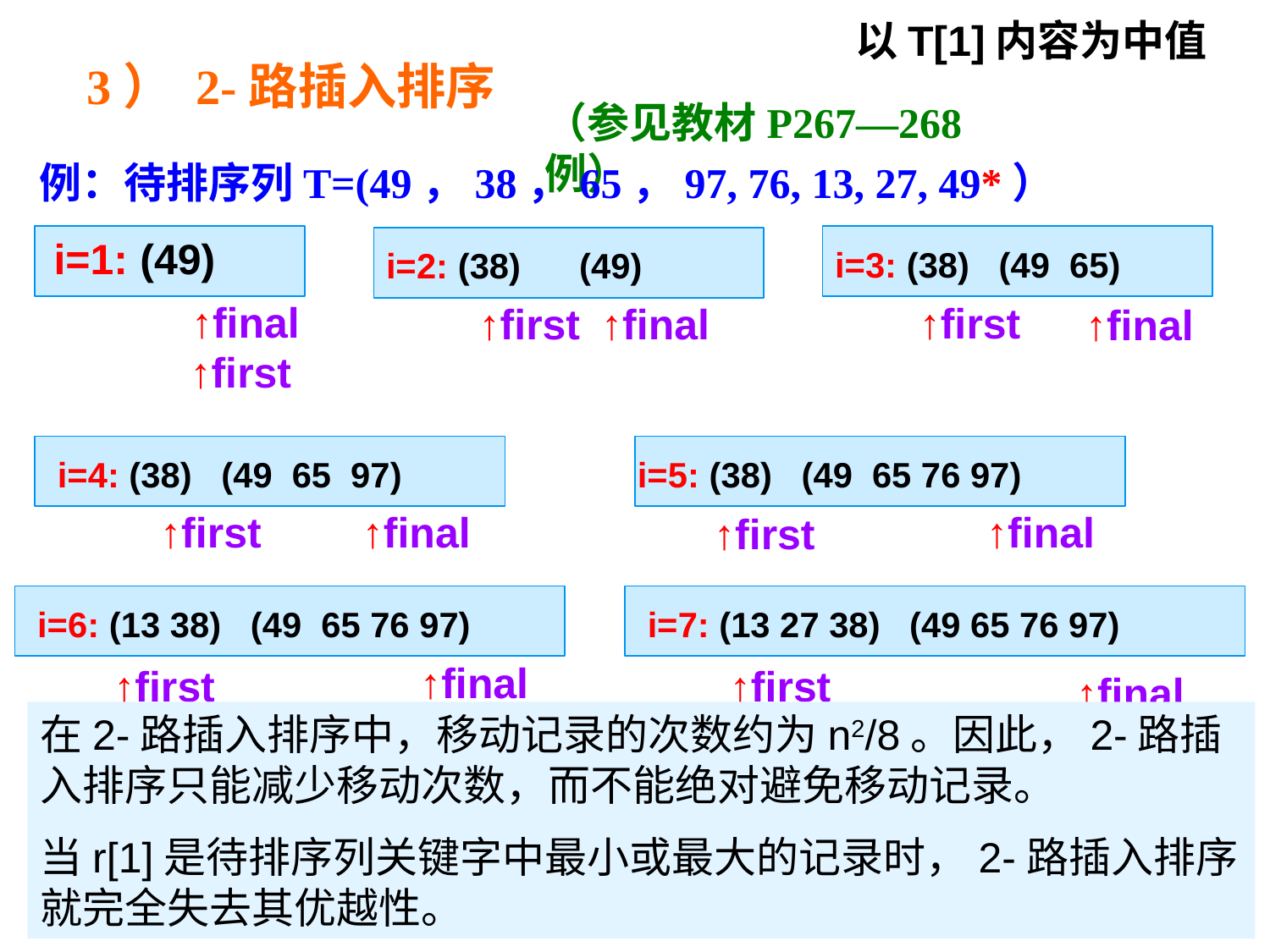

以T[1]内容为中值
# 3） 2-路插入排序
（参见教材P267—268例）
例：待排序列T=(49，38，65，97, 76, 13, 27, 49*）

i=1: (49)

i=3: (38)   (49  65)
i=2: (38)      (49)
↑final
↑first
↑first
↑final
↑final
↑first

i=4: (38)   (49  65  97)
i=5: (38)   (49  65 76 97)
↑first
↑final
↑final
↑first

i=6: (13 38)   (49  65 76 97)
i=7: (13 27 38)   (49 65 76 97)
↑final
↑first
↑first
↑final
在2-路插入排序中，移动记录的次数约为n2/8。因此，2-路插入排序只能减少移动次数，而不能绝对避免移动记录。
当r[1]是待排序列关键字中最小或最大的记录时，2-路插入排序就完全失去其优越性。
i=8: (13 27 38  49 49* 65 76 97)
↑final
↑first
14